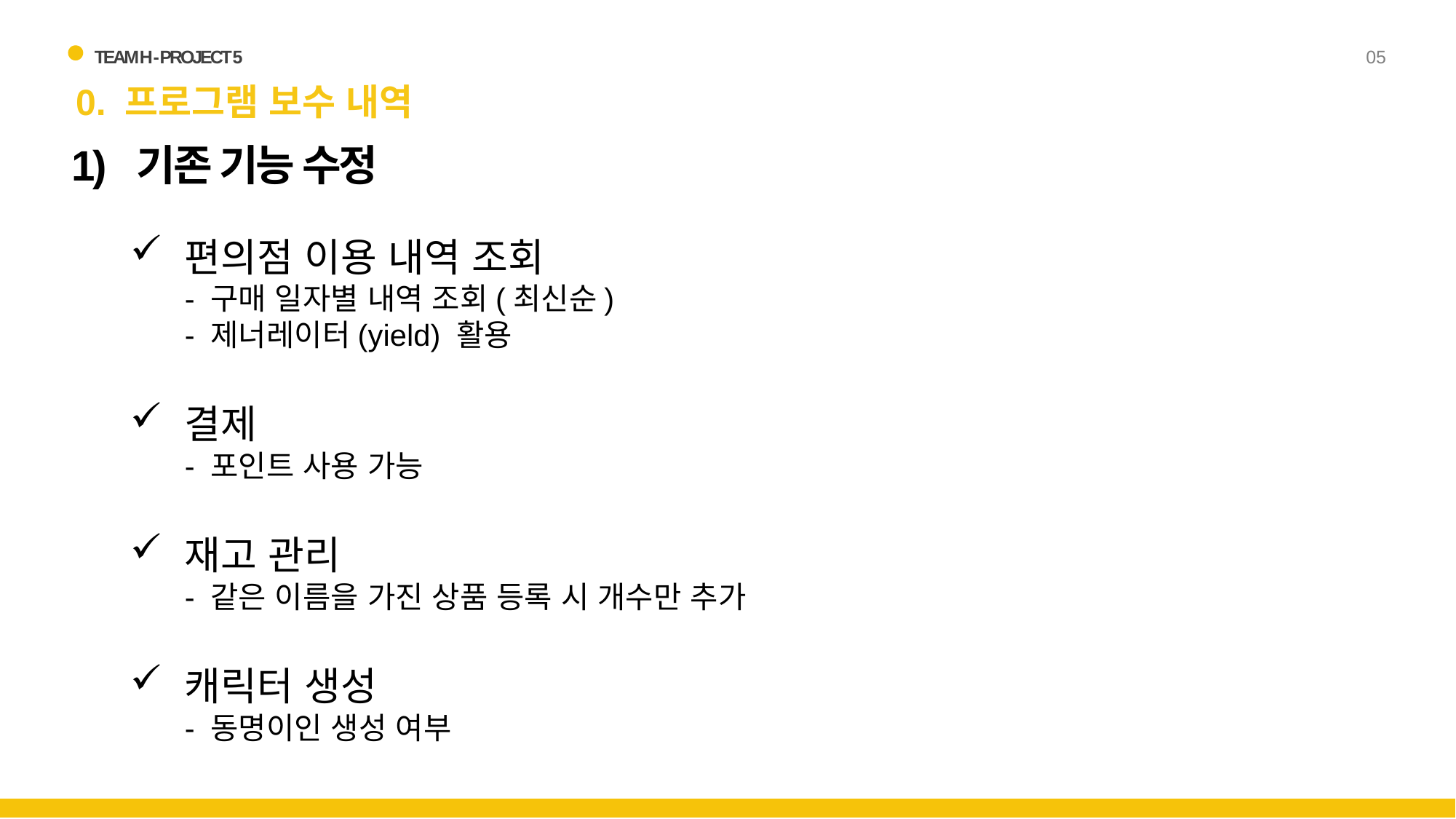

TEAM H - PROJECT 5
05

0. 프로그램 보수 내역
1)  기존 기능 수정
편의점 이용 내역 조회
- 구매 일자별 내역 조회(최신순)
- 제너레이터(yield) 활용

결제
- 포인트 사용 가능

재고 관리
- 같은 이름을 가진 상품 등록 시 개수만 추가

캐릭터 생성
- 동명이인 생성 여부